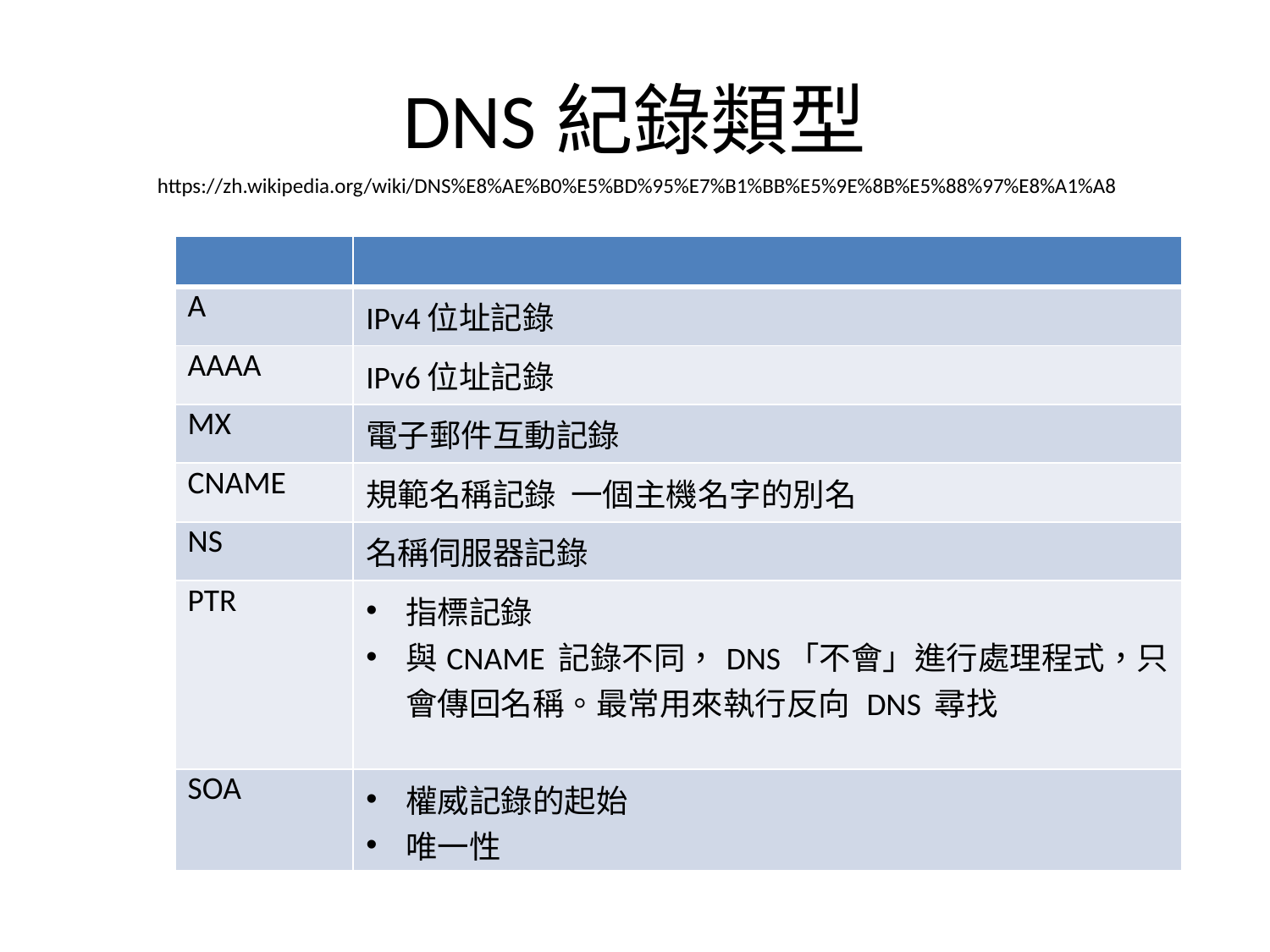

# DNS紀錄類型
https://zh.wikipedia.org/wiki/DNS%E8%AE%B0%E5%BD%95%E7%B1%BB%E5%9E%8B%E5%88%97%E8%A1%A8
|  |  |
| --- | --- |
| A | IPv4位址記錄 |
| AAAA | IPv6位址記錄 |
| MX | 電子郵件互動記錄 |
| CNAME | 規範名稱記錄 一個主機名字的別名 |
| NS | 名稱伺服器記錄 |
| PTR | 指標記錄 與CNAME 記錄不同，DNS「不會」進行處理程式，只會傳回名稱。最常用來執行反向 DNS 尋找 |
| SOA | 權威記錄的起始 唯一性 |